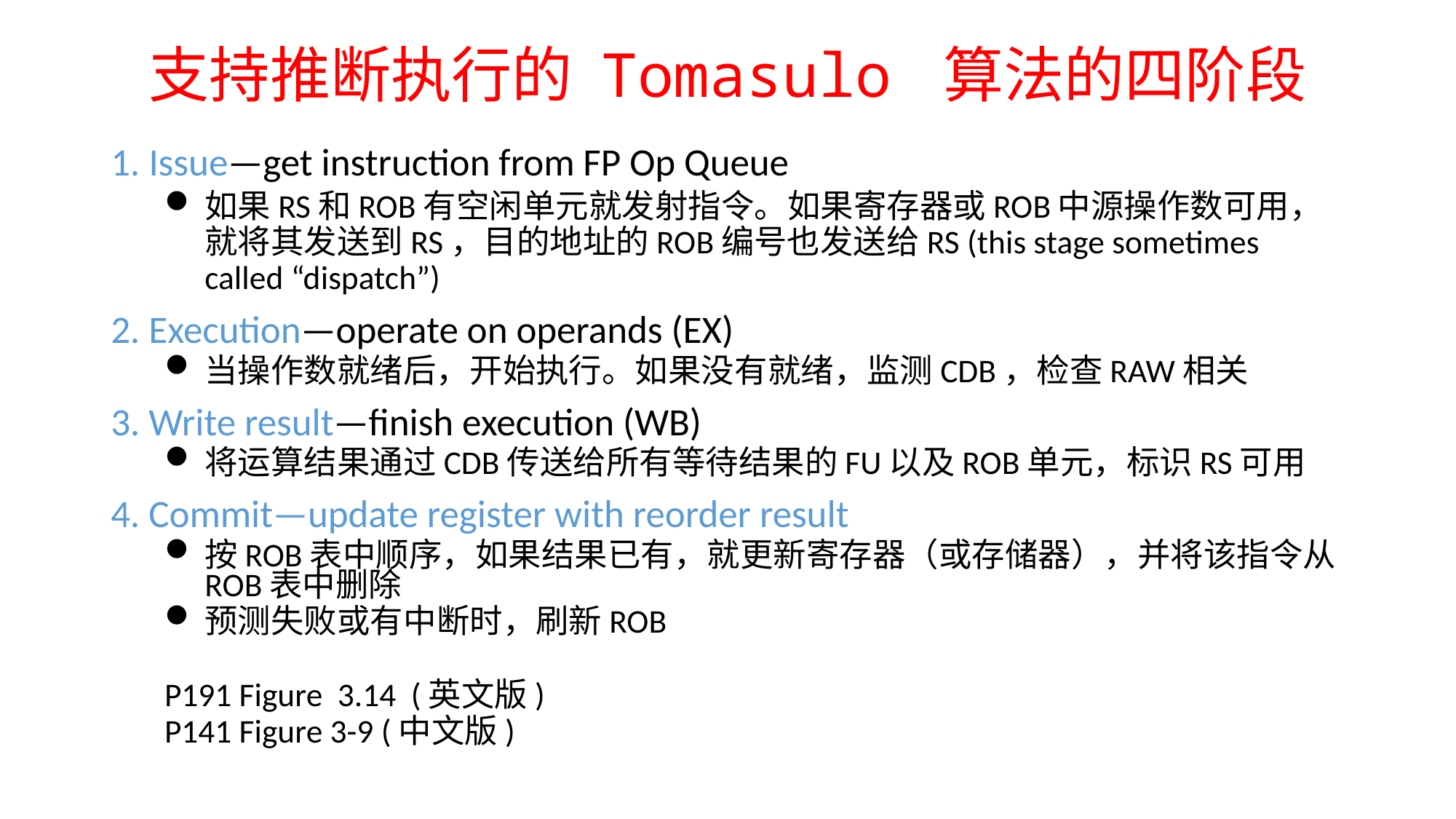

# 支持推断执行的 Tomasulo 算法的四阶段
1. Issue—get instruction from FP Op Queue
如果RS和ROB有空闲单元就发射指令。如果寄存器或ROB中源操作数可用，就将其发送到RS，目的地址的ROB编号也发送给RS (this stage sometimes called “dispatch”)
2. Execution—operate on operands (EX)
当操作数就绪后，开始执行。如果没有就绪，监测CDB，检查RAW相关
3. Write result—finish execution (WB)
将运算结果通过CDB传送给所有等待结果的FU以及ROB单元，标识RS可用
4. Commit—update register with reorder result
按ROB表中顺序，如果结果已有，就更新寄存器（或存储器），并将该指令从ROB表中删除
预测失败或有中断时，刷新ROB

P191 Figure  3.14  (英文版)
P141 Figure 3-9 (中文版)